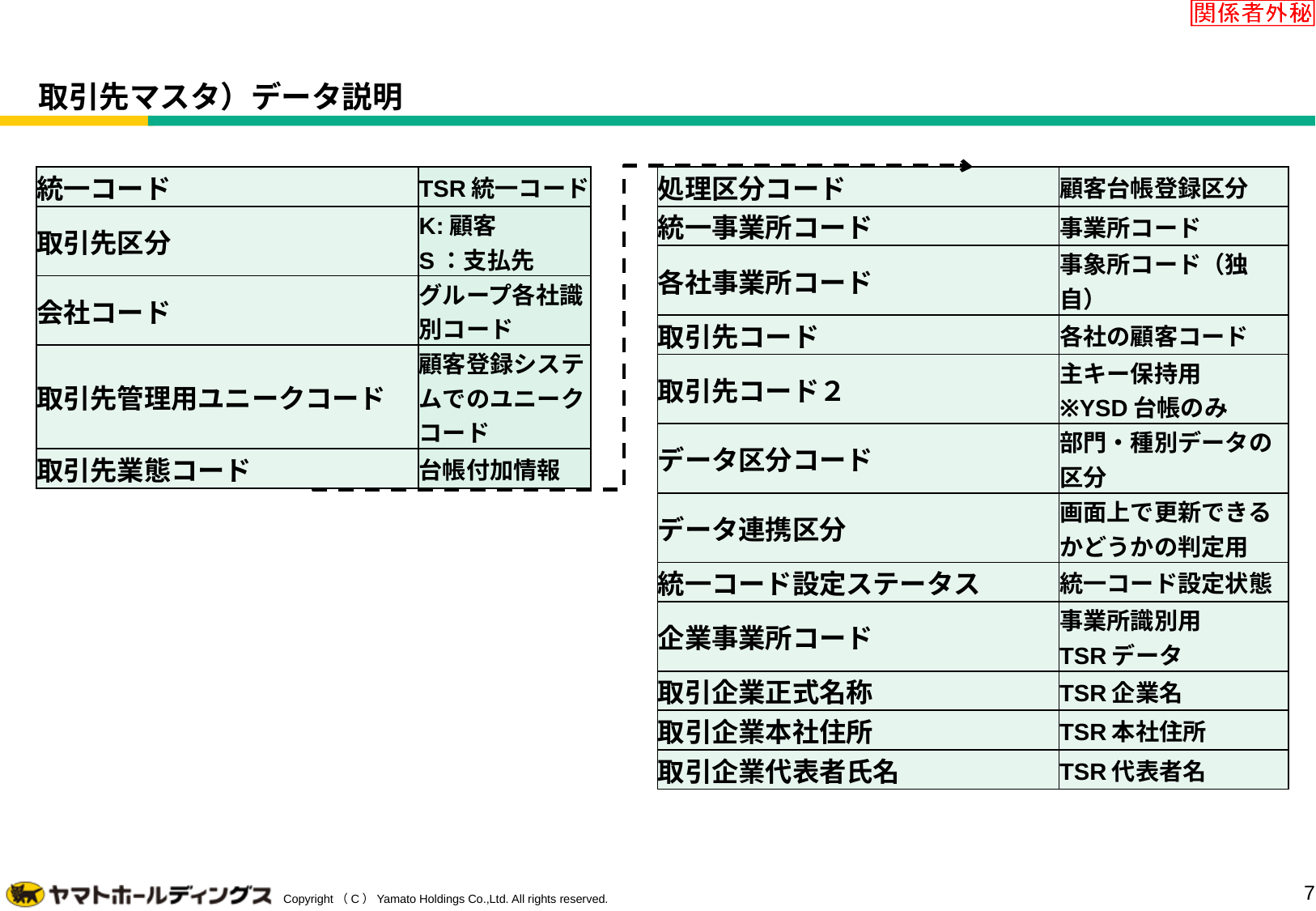

#
取引先マスタ）データ説明

| 処理区分コード | 顧客台帳登録区分 |
| --- | --- |
| 統一事業所コード | 事業所コード |
| 各社事業所コード | 事象所コード（独自） |
| 取引先コード | 各社の顧客コード |
| 取引先コード２ | 主キー保持用 ※YSD台帳のみ |
| データ区分コード | 部門・種別データの区分 |
| データ連携区分 | 画面上で更新できるかどうかの判定用 |
| 統一コード設定ステータス | 統一コード設定状態 |
| 企業事業所コード | 事業所識別用 TSRデータ |
| 取引企業正式名称 | TSR企業名 |
| 取引企業本社住所 | TSR本社住所 |
| 取引企業代表者氏名 | TSR代表者名 |
| 統一コード | TSR統一コード |
| --- | --- |
| 取引先区分 | K:顧客 S：支払先 |
| 会社コード | グループ各社識別コード |
| 取引先管理用ユニークコード | 顧客登録システムでのユニークコード |
| 取引先業態コード | 台帳付加情報 |